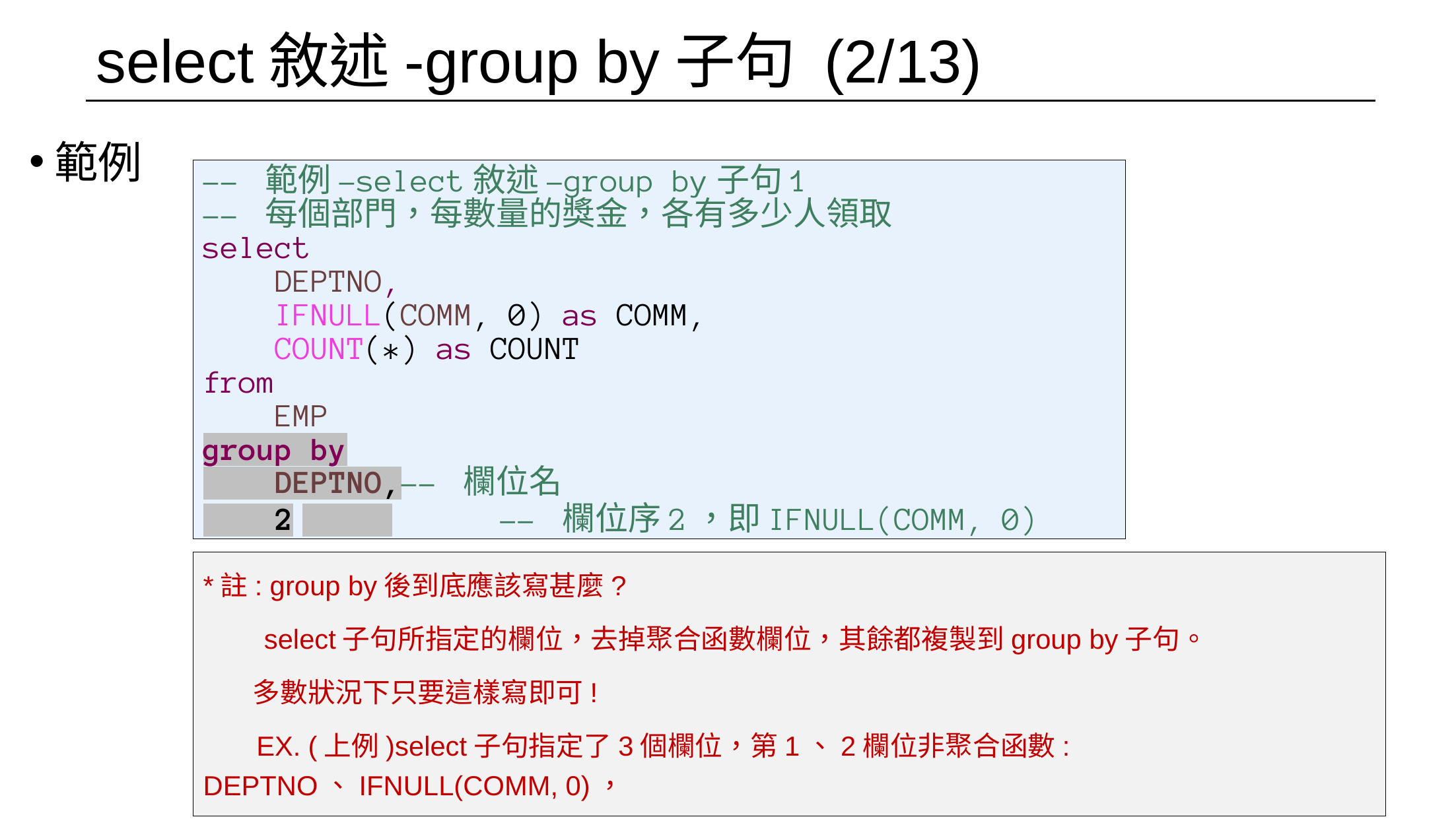

# select敘述-group by子句 (2/13)
範例
-- 範例-select敘述-group by子句1
-- 每個部門，每數量的獎金，各有多少人領取
select
    DEPTNO,
    IFNULL(COMM, 0) as COMM,
    COUNT(*) as COUNT
from
    EMP
group by
    DEPTNO,	-- 欄位名
    2	           -- 欄位序2，即IFNULL(COMM, 0)
*註: group by後到底應該寫甚麼?
        select子句所指定的欄位，去掉聚合函數欄位，其餘都複製到group by子句。
       多數狀況下只要這樣寫即可!
       EX. (上例)select子句指定了3個欄位，第1、2欄位非聚合函數: DEPTNO、IFNULL(COMM, 0)，
              直接複製至group by子句即可
28